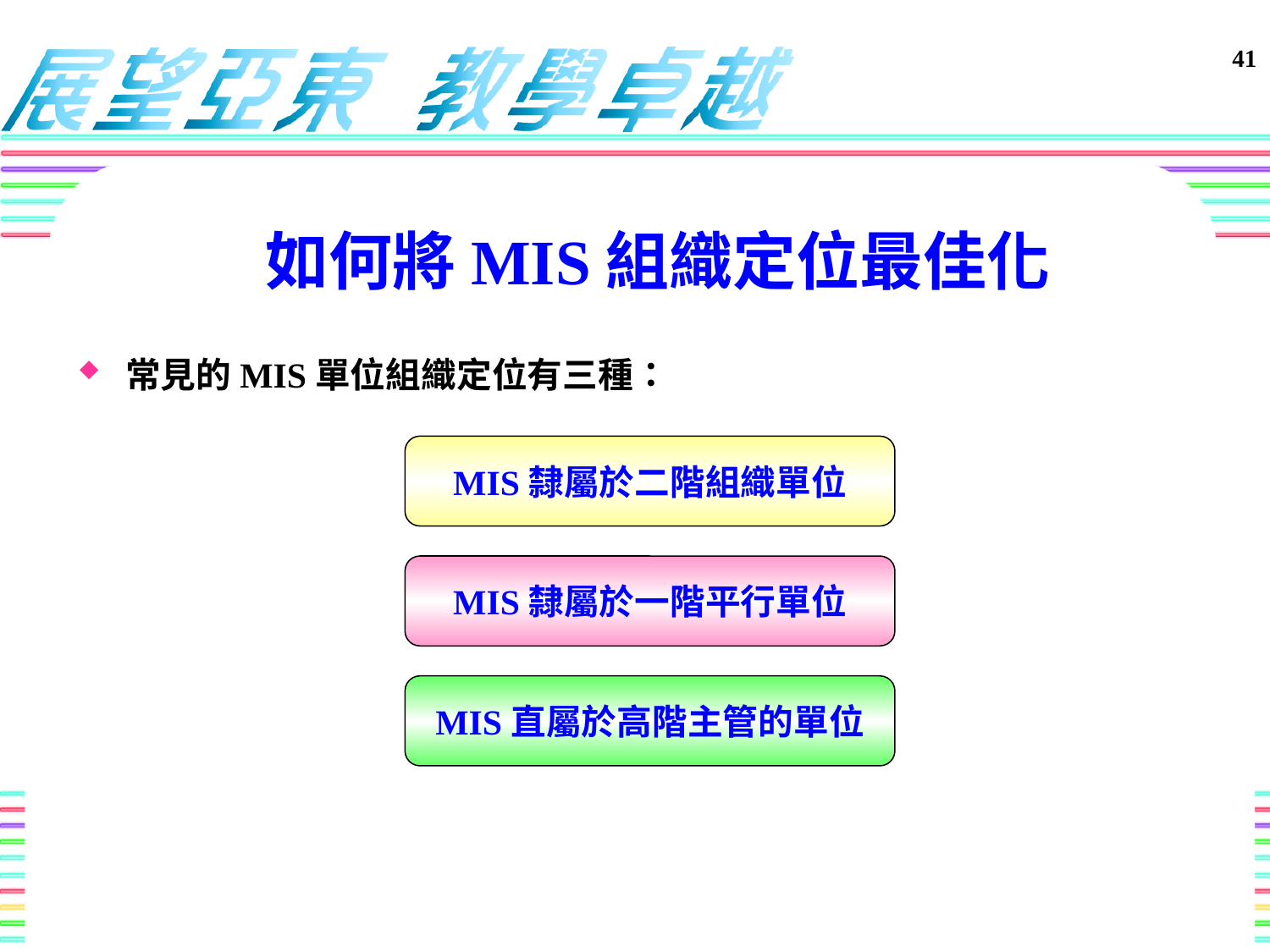

41
如何將MIS組織定位最佳化
常見的MIS單位組織定位有三種：
MIS隸屬於二階組織單位

MIS隸屬於一階平行單位
MIS直屬於高階主管的單位